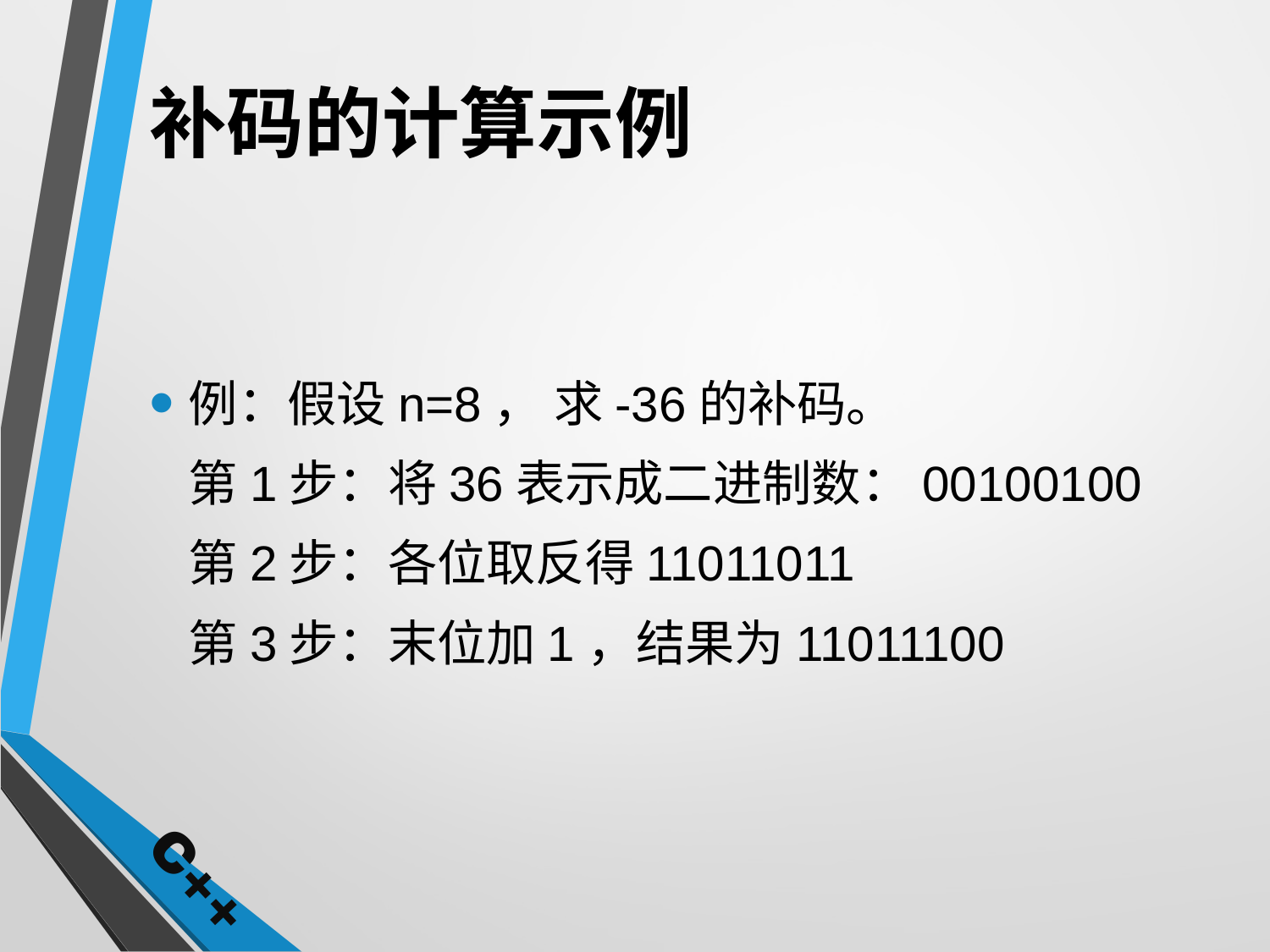

# 补码的计算示例
例：假设n=8， 求-36的补码。
	第1步：将36表示成二进制数：00100100
	第2步：各位取反得11011011
	第3步：末位加1，结果为11011100